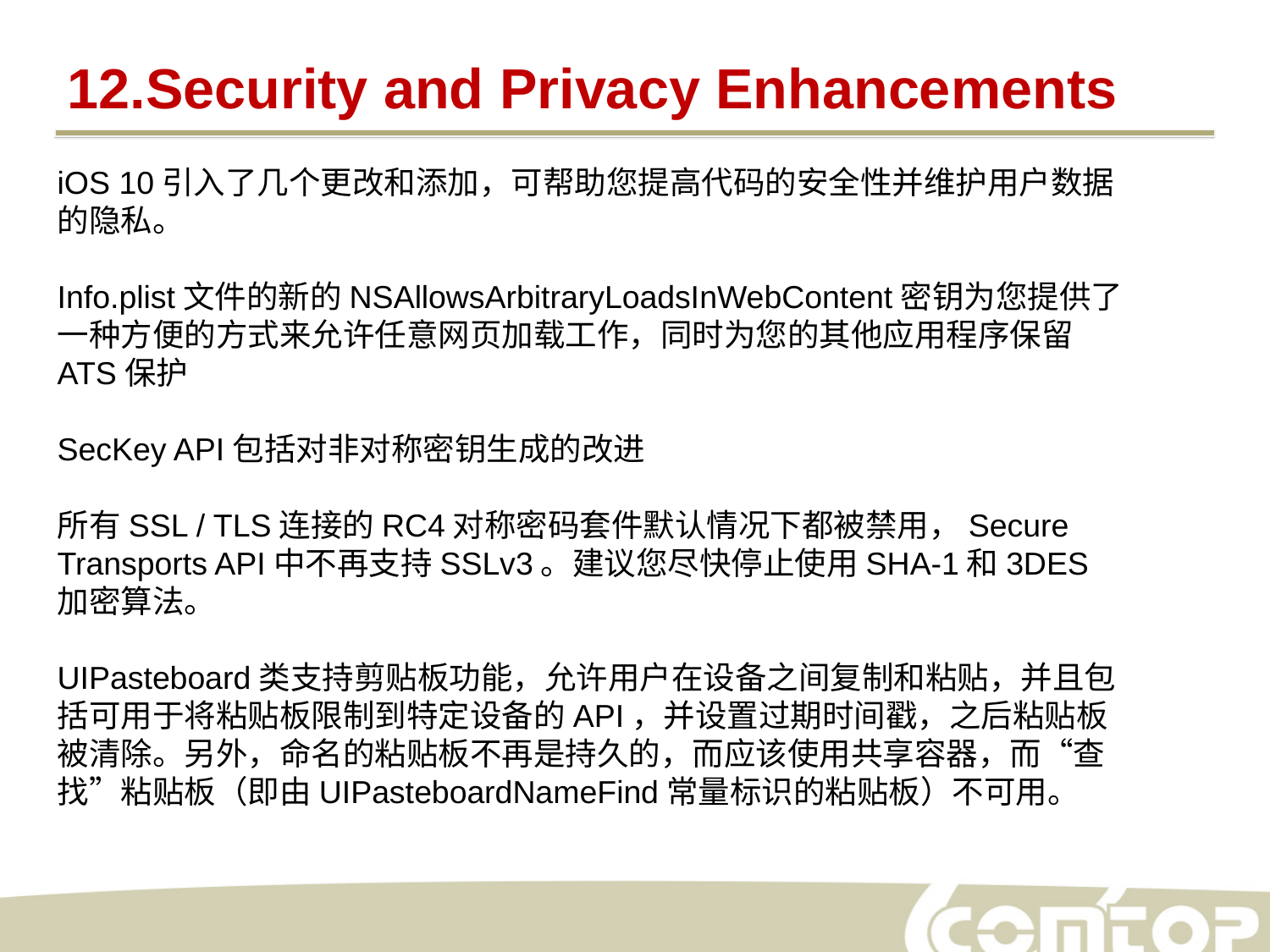

12.Security and Privacy Enhancements

iOS 10引入了几个更改和添加，可帮助您提高代码的安全性并维护用户数据的隐私。

Info.plist文件的新的NSAllowsArbitraryLoadsInWebContent密钥为您提供了一种方便的方式来允许任意网页加载工作，同时为您的其他应用程序保留ATS保护

SecKey API包括对非对称密钥生成的改进

所有SSL / TLS连接的RC4对称密码套件默认情况下都被禁用，Secure Transports API中不再支持SSLv3。建议您尽快停止使用SHA-1和3DES加密算法。

UIPasteboard类支持剪贴板功能，允许用户在设备之间复制和粘贴，并且包括可用于将粘贴板限制到特定设备的API，并设置过期时间戳，之后粘贴板被清除。另外，命名的粘贴板不再是持久的，而应该使用共享容器，而“查找”粘贴板（即由UIPasteboardNameFind常量标识的粘贴板）不可用。